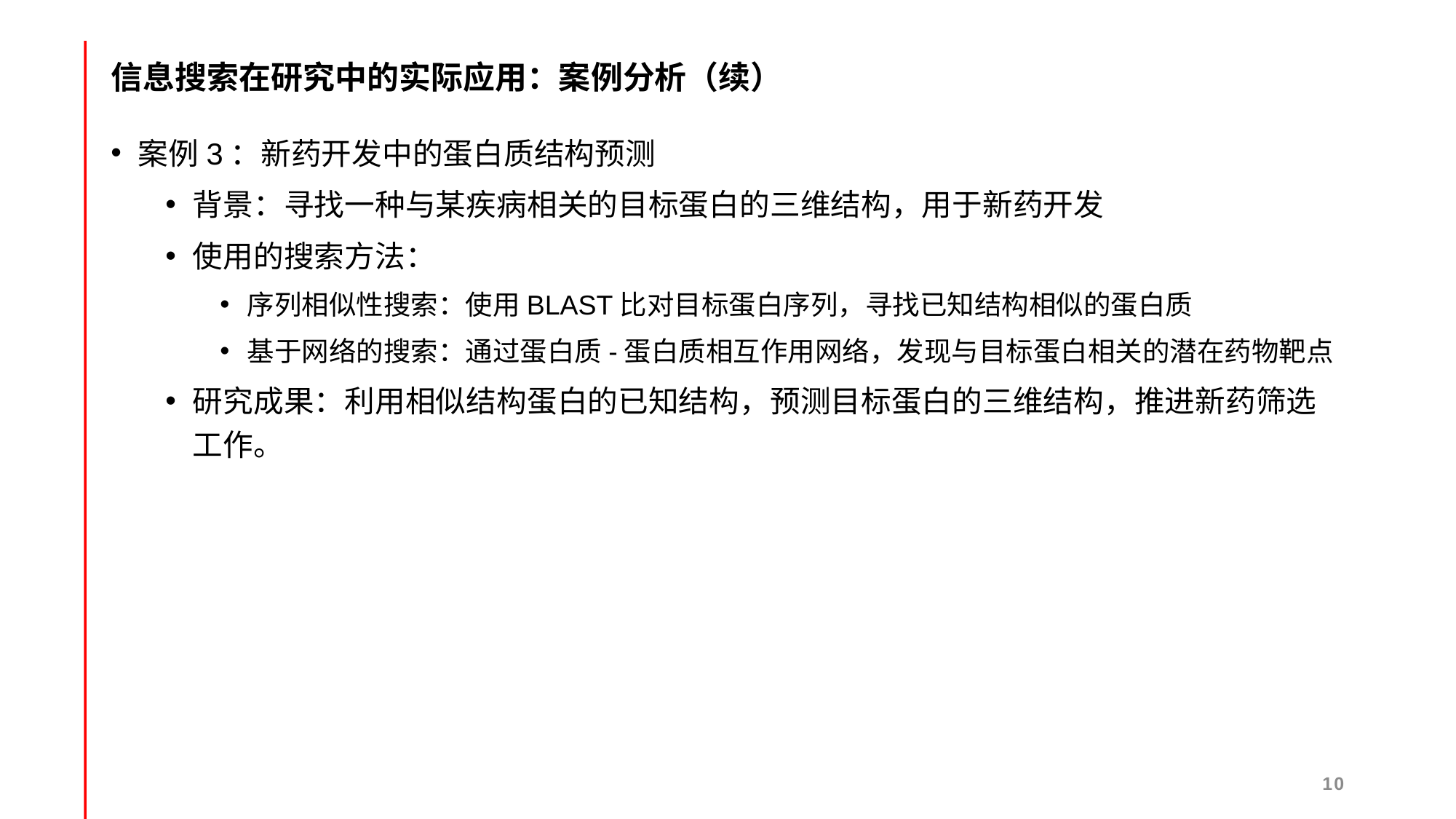

# 信息搜索在研究中的实际应用：案例分析（续）
案例3：新药开发中的蛋白质结构预测
背景：寻找一种与某疾病相关的目标蛋白的三维结构，用于新药开发
使用的搜索方法：
序列相似性搜索：使用BLAST比对目标蛋白序列，寻找已知结构相似的蛋白质
基于网络的搜索：通过蛋白质-蛋白质相互作用网络，发现与目标蛋白相关的潜在药物靶点
研究成果：利用相似结构蛋白的已知结构，预测目标蛋白的三维结构，推进新药筛选工作。
10